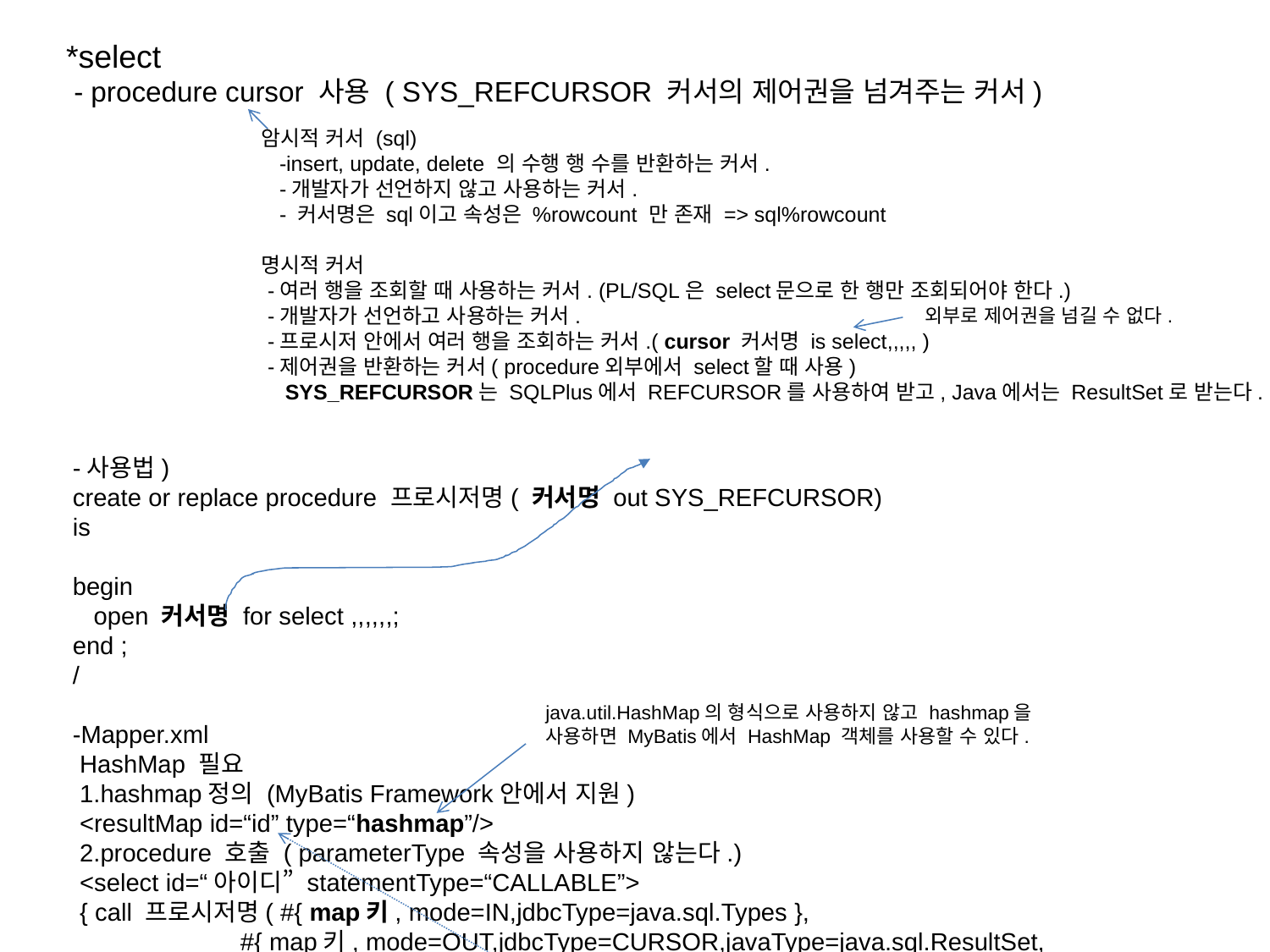

*select
 - procedure cursor 사용 ( SYS_REFCURSOR 커서의 제어권을 넘겨주는 커서)

암시적 커서 (sql)
   -insert, update, delete 의 수행 행 수를 반환하는 커서.
   -개발자가 선언하지 않고 사용하는 커서.
   - 커서명은 sql이고 속성은 %rowcount 만 존재 => sql%rowcount

명시적 커서
 -여러 행을 조회할 때 사용하는 커서. (PL/SQL은 select문으로 한 행만 조회되어야 한다.)
 -개발자가 선언하고 사용하는 커서.
 -프로시저 안에서 여러 행을 조회하는 커서.( cursor 커서명 is select,,,,, )
 -제어권을 반환하는 커서( procedure외부에서 select할 때 사용)
    SYS_REFCURSOR는 SQLPlus에서 REFCURSOR를 사용하여 받고, Java에서는 ResultSet로 받는다.
외부로 제어권을 넘길 수 없다.
-사용법)
create or replace procedure 프로시저명( 커서명 out SYS_REFCURSOR)
is

begin
   open 커서명 for select ,,,,,,;
end ;
/

-Mapper.xml
 HashMap 필요
 1.hashmap정의 (MyBatis Framework안에서 지원)
 <resultMap id=“id” type=“hashmap”/>
 2.procedure 호출 ( parameterType 속성을 사용하지 않는다.)
 <select id=“아이디” statementType=“CALLABLE”>
 { call 프로시저명( #{ map키, mode=IN,jdbcType=java.sql.Types },
                        #{ map키, mode=OUT,jdbcType=CURSOR,javaType=java.sql.ResultSet,
                               resultMap=resultMap아이디}

java.util.HashMap의 형식으로 사용하지 않고 hashmap을
사용하면 MyBatis에서 HashMap 객체를 사용할 수 있다.